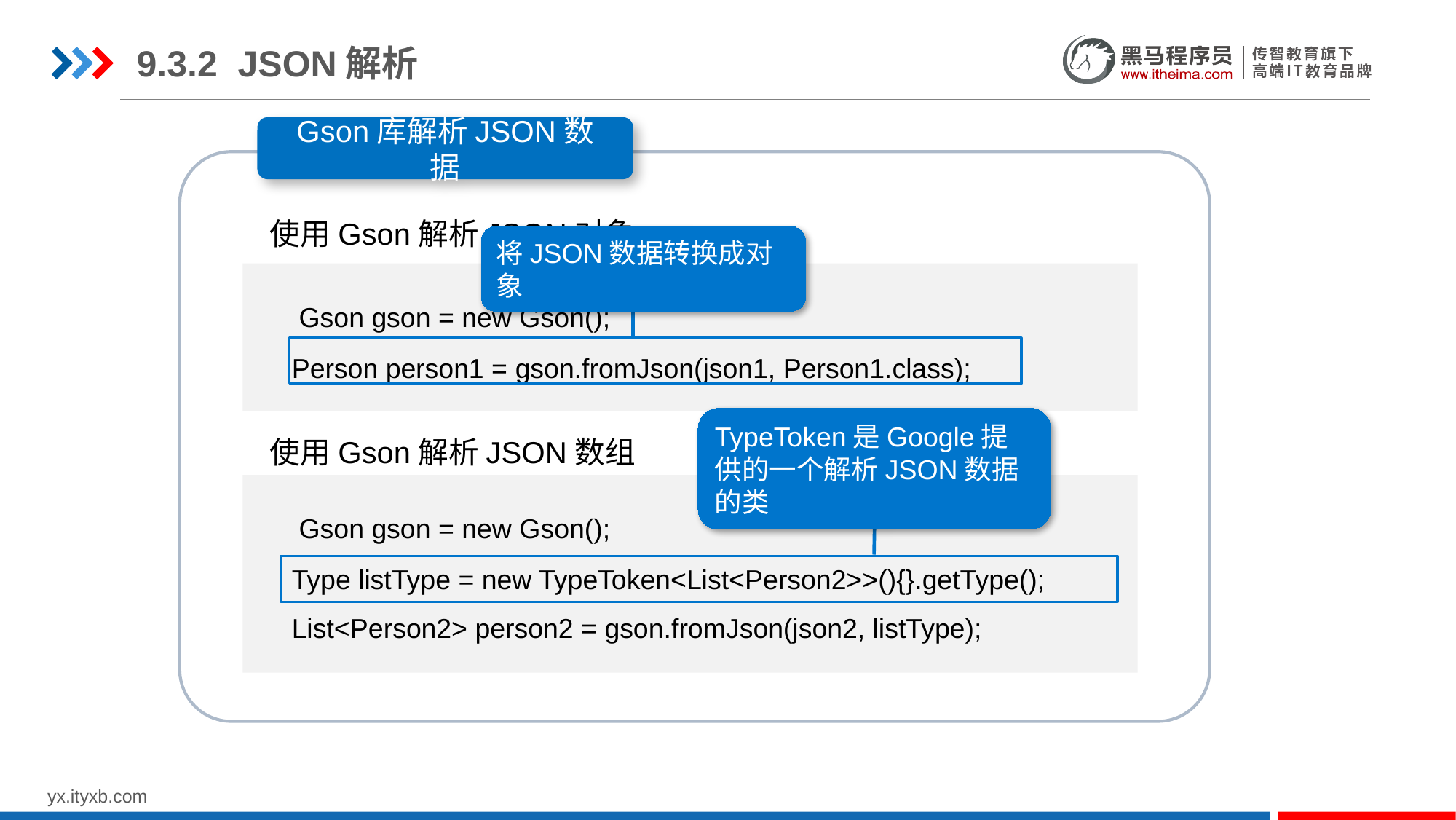

9.3.2  JSON解析
Gson库解析JSON数据

使用Gson解析JSON对象

使用Gson解析JSON数组
将JSON数据转换成对象
     Gson gson = new Gson();
     Person person1 = gson.fromJson(json1, Person1.class);

TypeToken是Google提供的一个解析JSON数据的类
     Gson gson = new Gson();
     Type listType = new TypeToken<List<Person2>>(){}.getType();
     List<Person2> person2 = gson.fromJson(json2, listType);